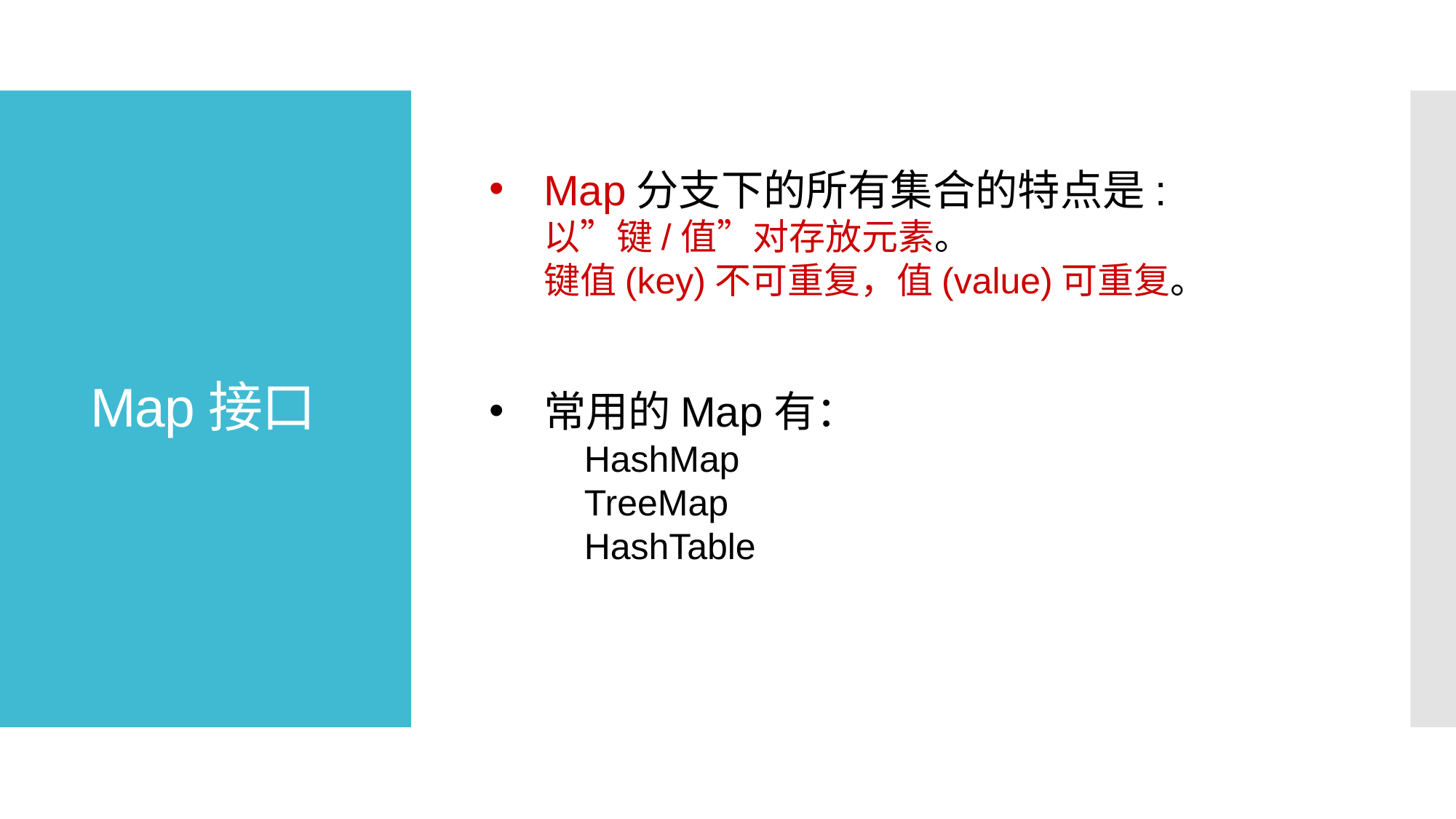

# Map接口
Map分支下的所有集合的特点是:
以”键/值”对存放元素。
键值(key)不可重复，值(value)可重复。
常用的Map有：
    HashMap
    TreeMap
    HashTable